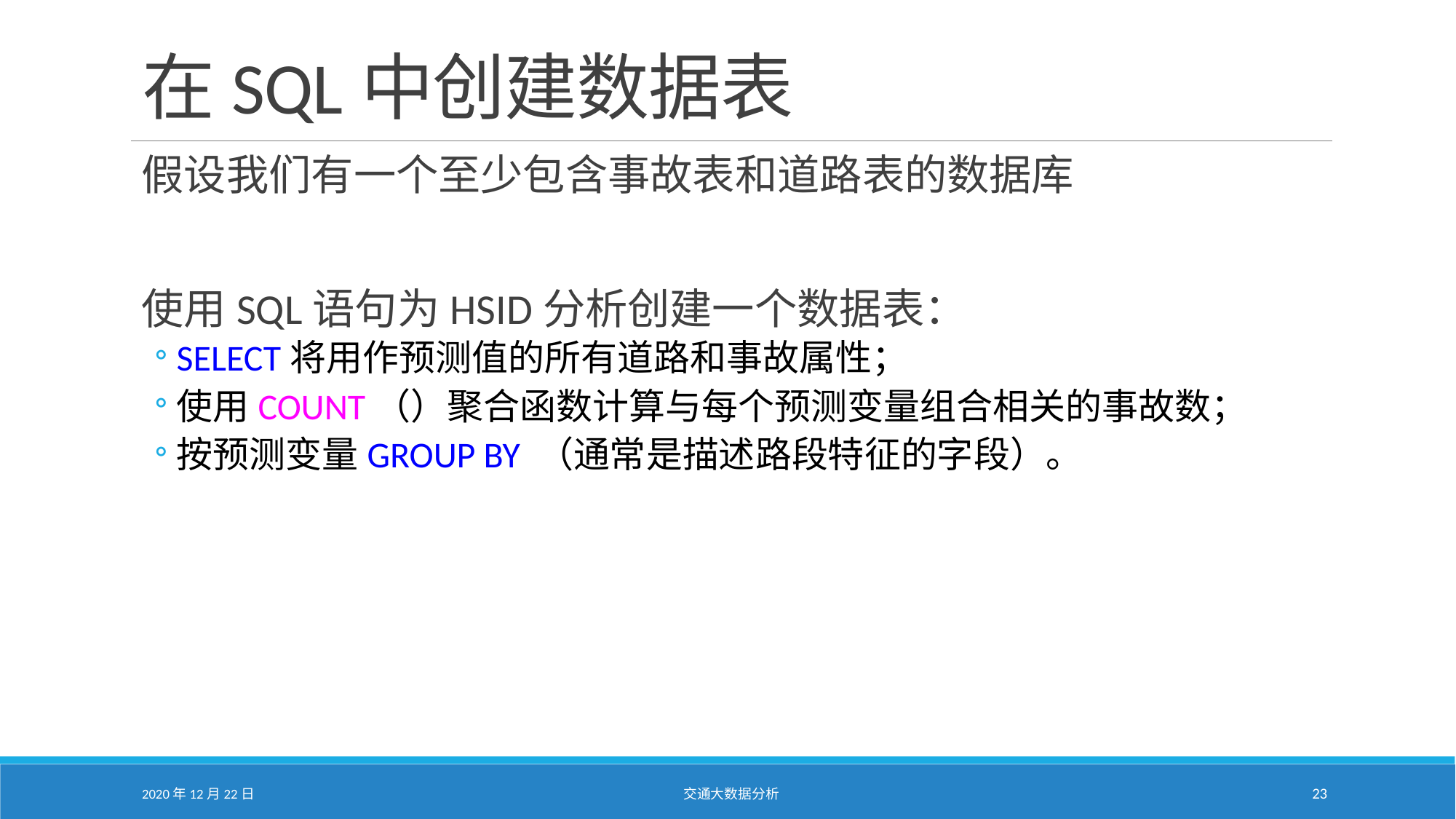

# 在SQL中创建数据表
假设我们有一个至少包含事故表和道路表的数据库

使用SQL语句为HSID分析创建一个数据表：
SELECT将用作预测值的所有道路和事故属性；
使用COUNT（）聚合函数计算与每个预测变量组合相关的事故数；
按预测变量GROUP BY （通常是描述路段特征的字段）。
2020年12月22日
交通大数据分析
23